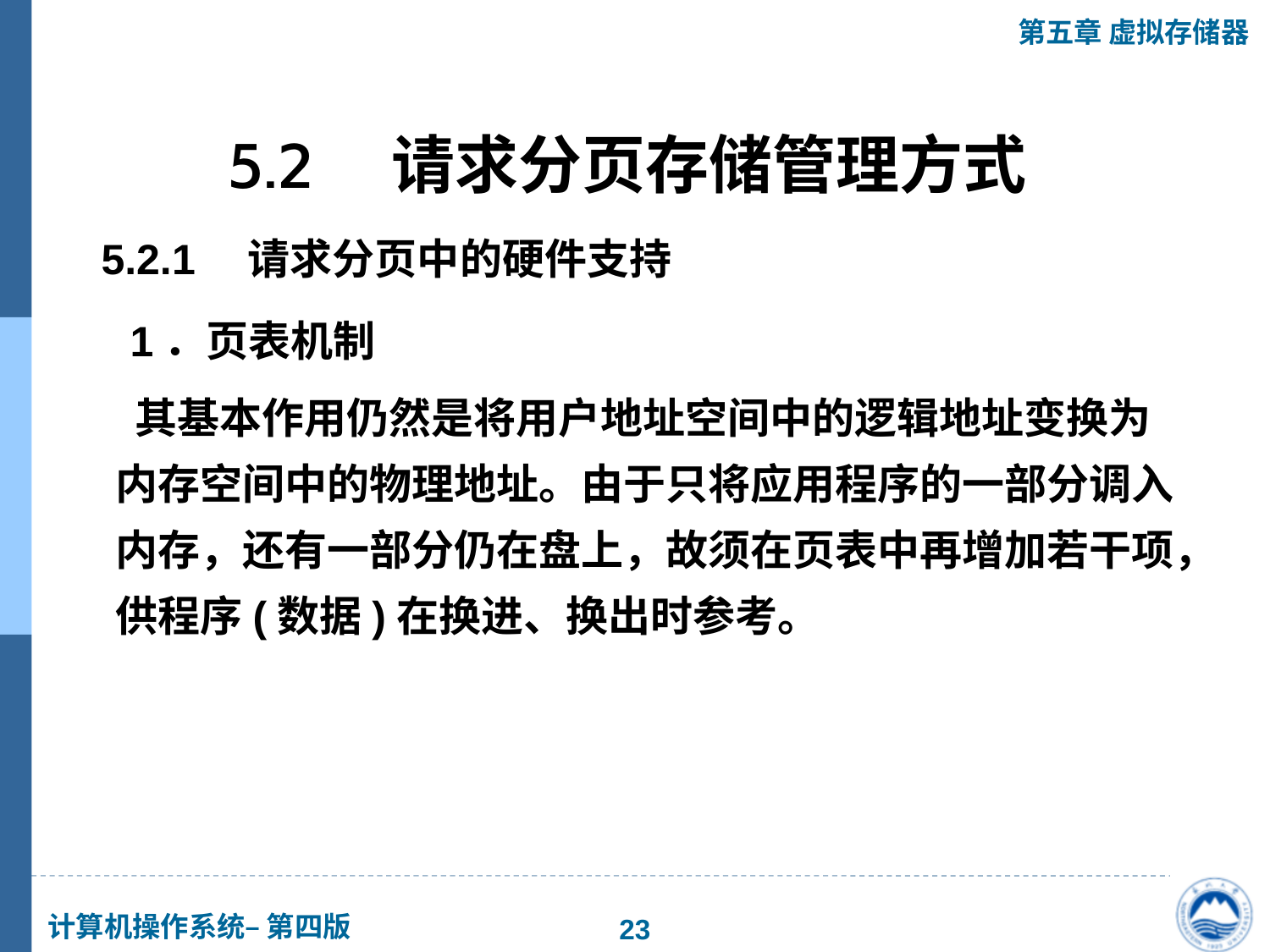

5.2　请求分页存储管理方式
  5.2.1　请求分页中的硬件支持
　1．页表机制
     其基本作用仍然是将用户地址空间中的逻辑地址变换为内存空间中的物理地址。由于只将应用程序的一部分调入内存，还有一部分仍在盘上，故须在页表中再增加若干项，供程序(数据)在换进、换出时参考。